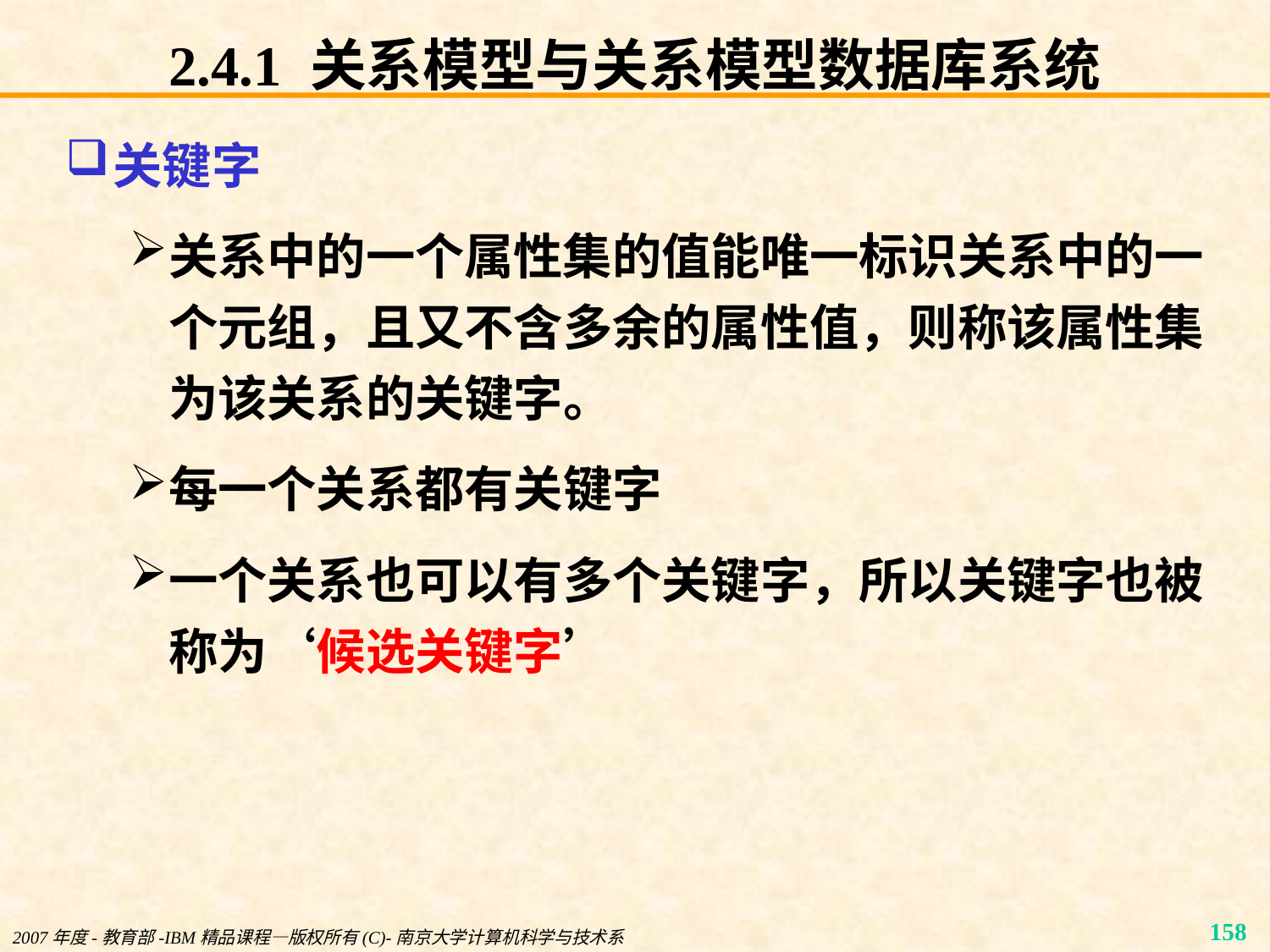

# 2.4.1 关系模型与关系模型数据库系统
关键字
关系中的一个属性集的值能唯一标识关系中的一个元组，且又不含多余的属性值，则称该属性集为该关系的关键字。
每一个关系都有关键字
一个关系也可以有多个关键字，所以关键字也被称为‘候选关键字’
158
2007年度-教育部-IBM精品课程—版权所有(C)-南京大学计算机科学与技术系